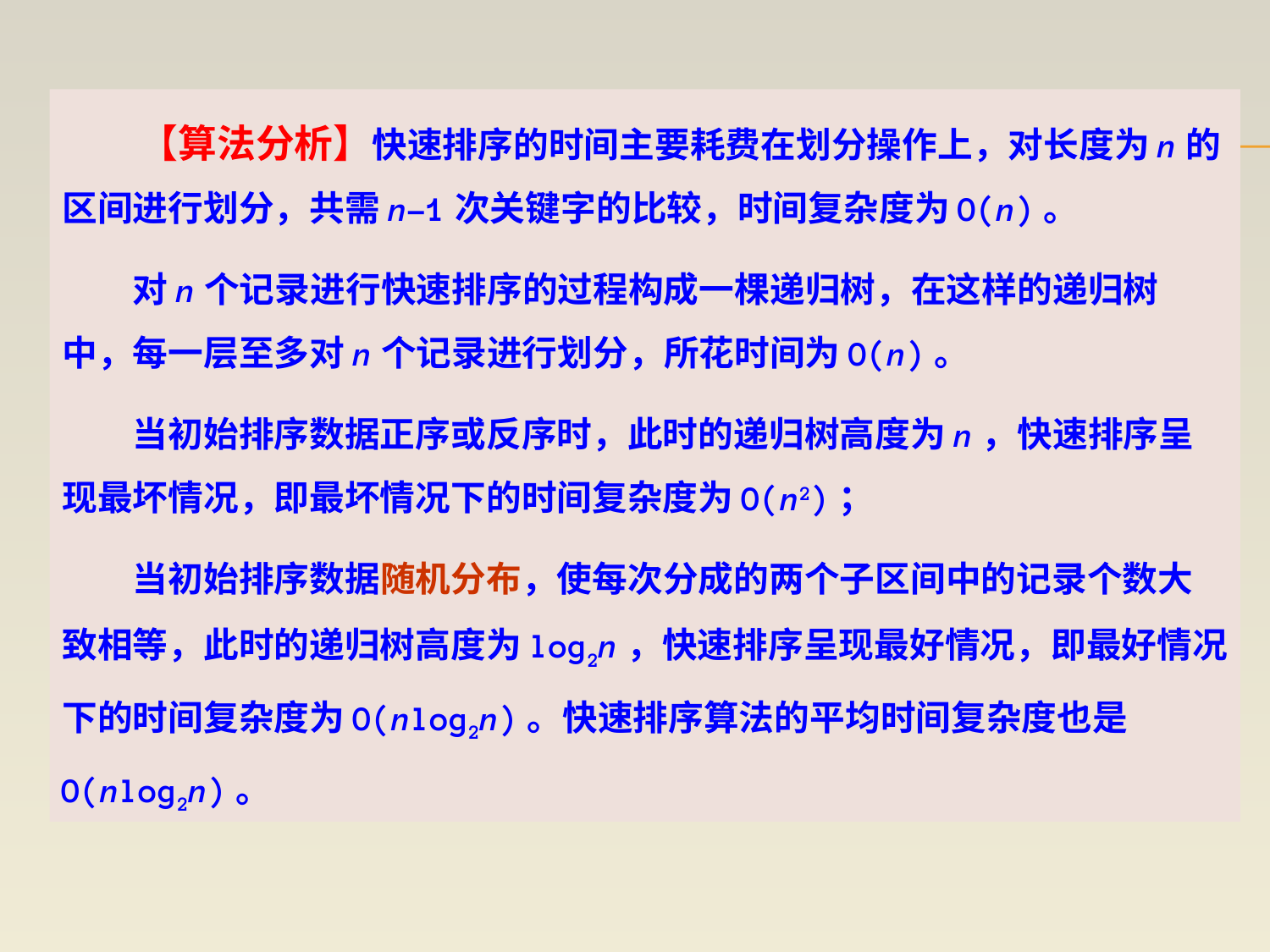

【算法分析】快速排序的时间主要耗费在划分操作上，对长度为n的区间进行划分，共需n-1次关键字的比较，时间复杂度为O(n)。
　　对n个记录进行快速排序的过程构成一棵递归树，在这样的递归树中，每一层至多对n个记录进行划分，所花时间为O(n)。
　　当初始排序数据正序或反序时，此时的递归树高度为n，快速排序呈现最坏情况，即最坏情况下的时间复杂度为O(n2)；
　　当初始排序数据随机分布，使每次分成的两个子区间中的记录个数大致相等，此时的递归树高度为log2n，快速排序呈现最好情况，即最好情况下的时间复杂度为O(nlog2n)。快速排序算法的平均时间复杂度也是O(nlog2n)。